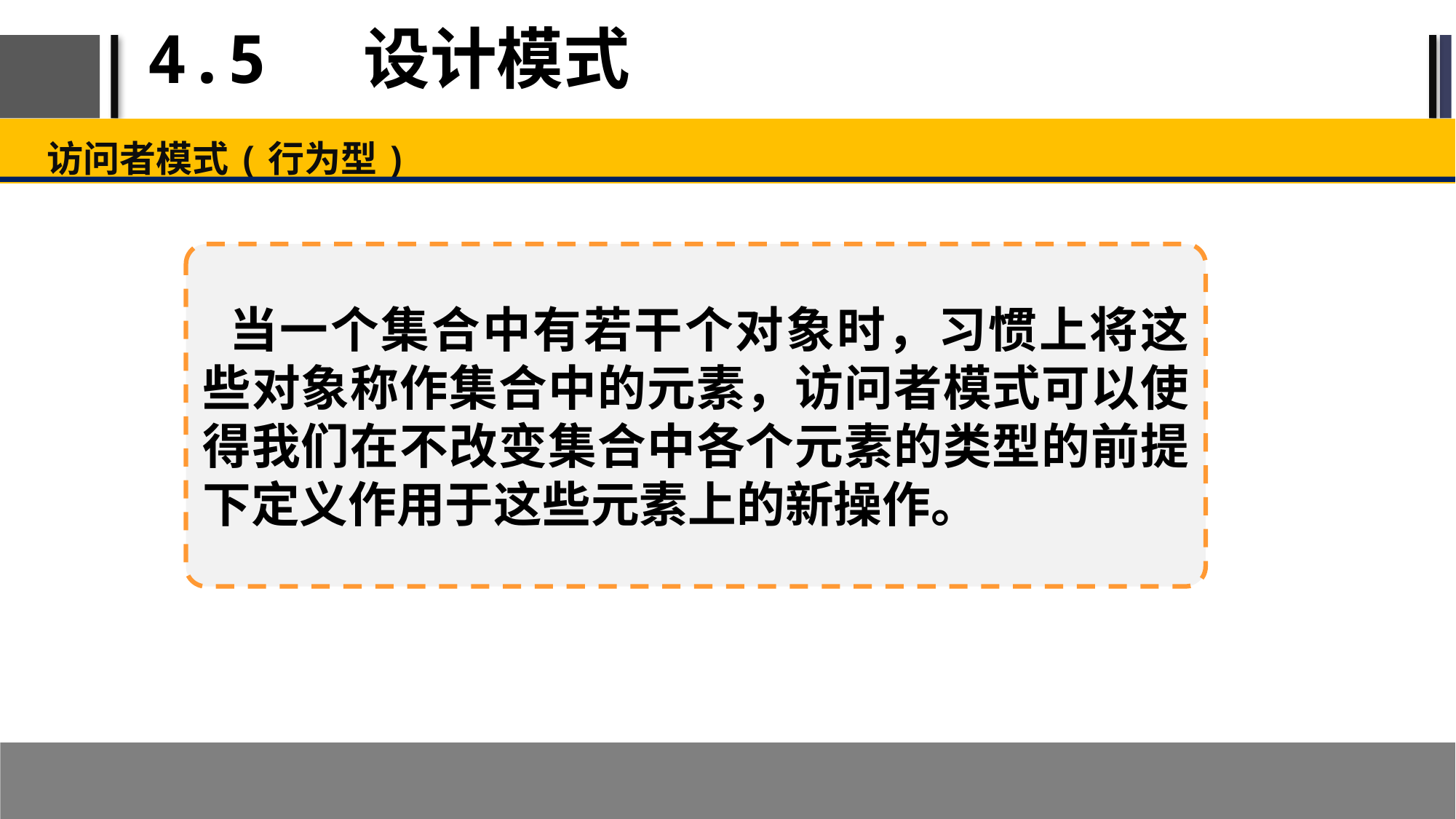

# 4.5  设计模式

访问者模式(行为型)

 当一个集合中有若干个对象时，习惯上将这些对象称作集合中的元素，访问者模式可以使得我们在不改变集合中各个元素的类型的前提下定义作用于这些元素上的新操作。